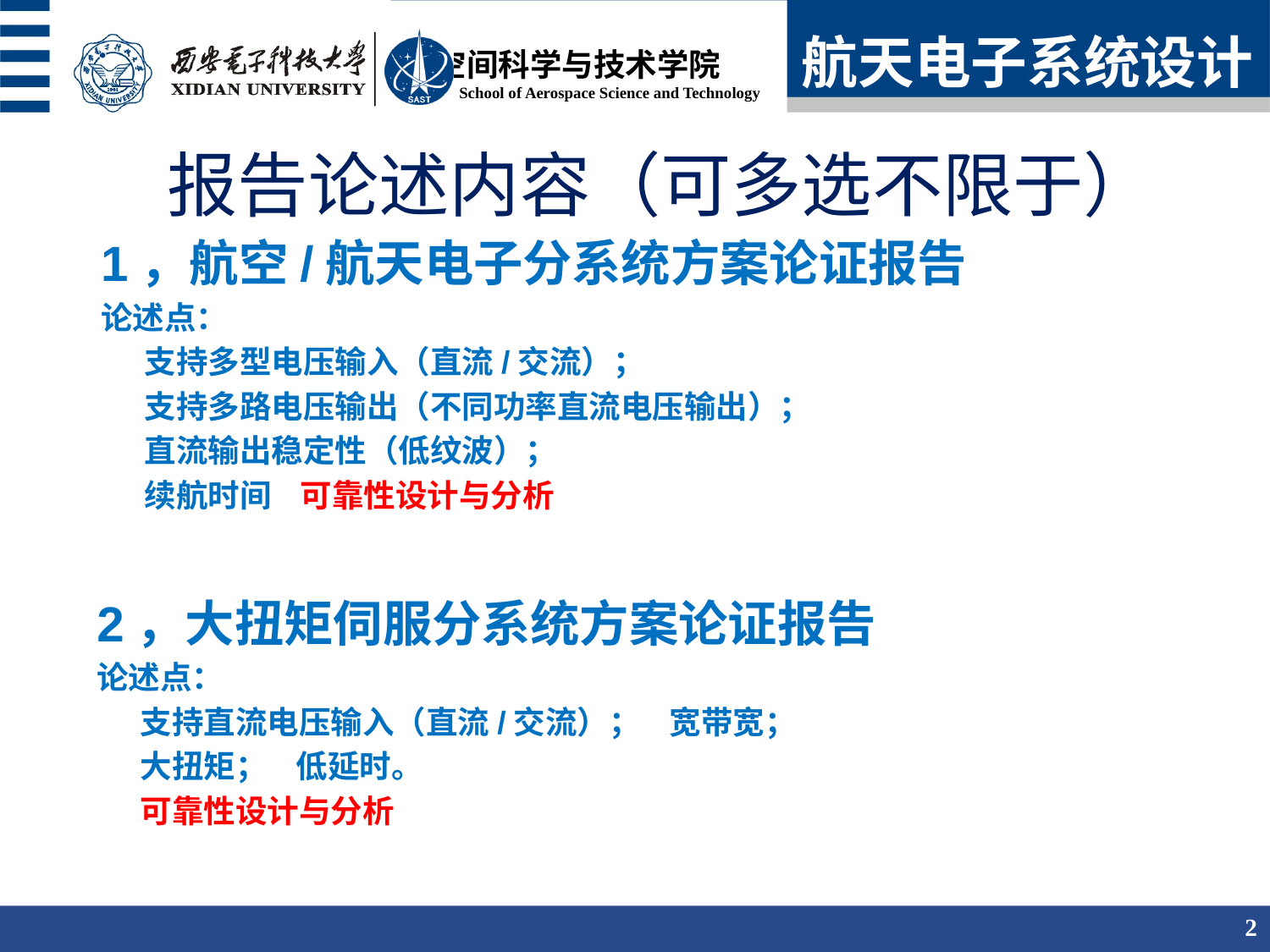

航天电子系统设计
# 报告论述内容（可多选不限于）
1，航空/航天电子分系统方案论证报告
论述点：
     支持多型电压输入（直流/交流）；
     支持多路电压输出（不同功率直流电压输出）；
     直流输出稳定性（低纹波）；
     续航时间    可靠性设计与分析

2，大扭矩伺服分系统方案论证报告
论述点：
     支持直流电压输入（直流/交流）；    宽带宽；
     大扭矩；    低延时。
     可靠性设计与分析